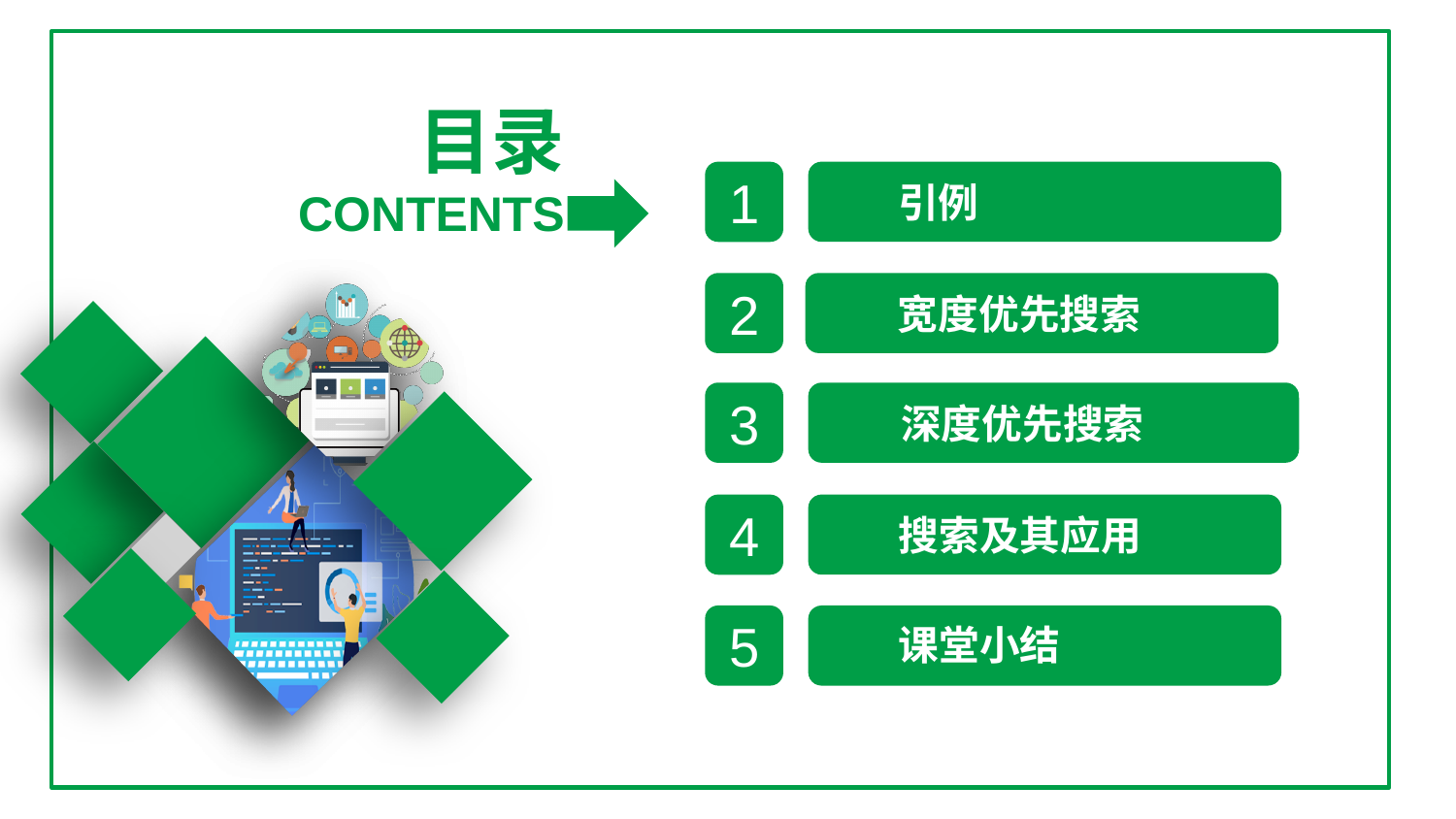

目录
CONTENTS

引例
1

宽度优先搜索
2

深度优先搜索
3

搜索及其应用
4
5

课堂小结